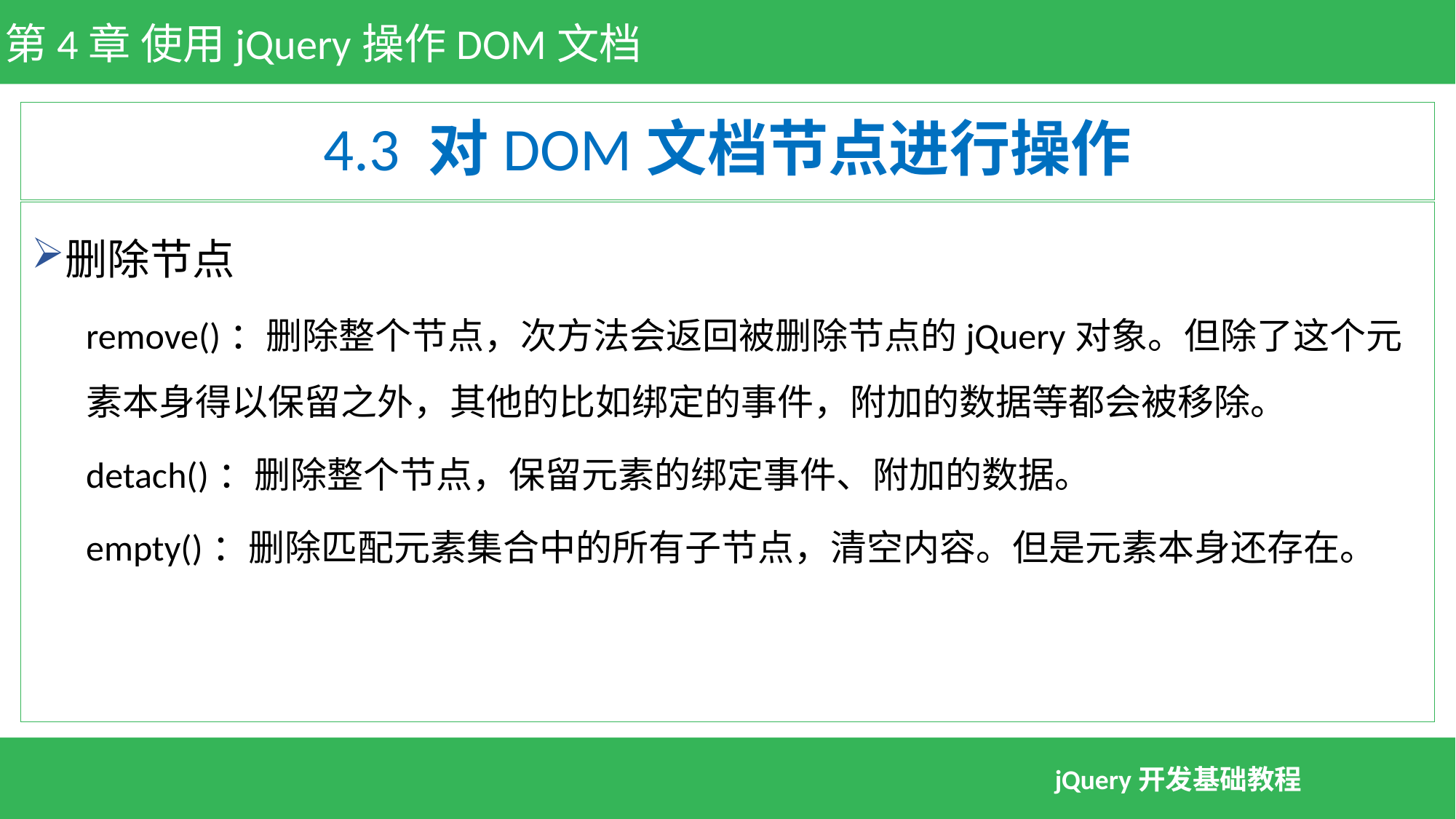

第4章 使用jQuery操作DOM文档

# 4.3 对DOM文档节点进行操作
删除节点
remove()：删除整个节点，次方法会返回被删除节点的jQuery对象。但除了这个元素本身得以保留之外，其他的比如绑定的事件，附加的数据等都会被移除。
detach()：删除整个节点，保留元素的绑定事件、附加的数据。
empty()：删除匹配元素集合中的所有子节点，清空内容。但是元素本身还存在。

jQuery开发基础教程